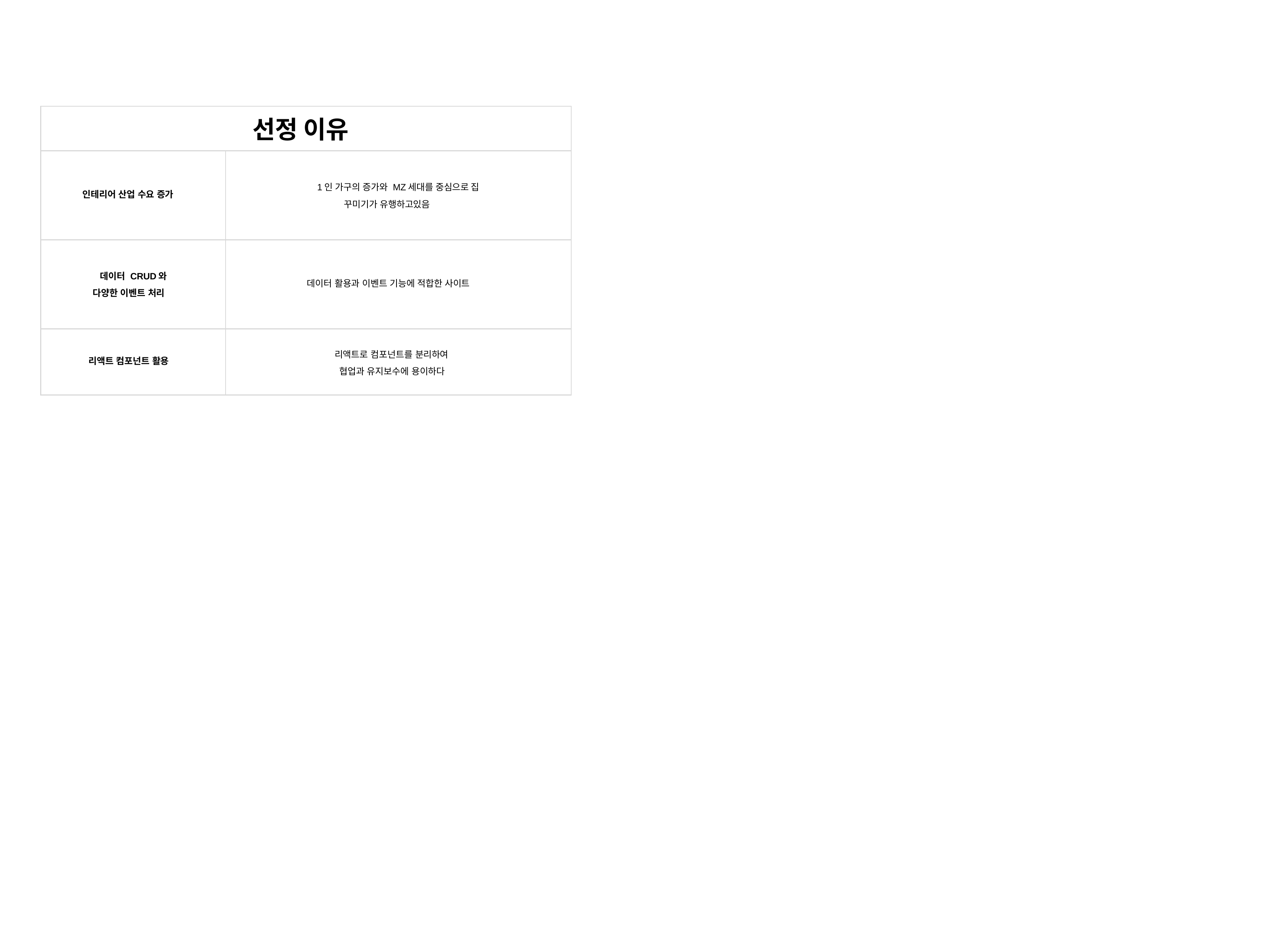

| 선정 이유 |  |
| --- | --- |
| 인테리어 산업 수요 증가 | 1인 가구의 증가와 MZ세대를 중심으로 집 꾸미기가 유행하고있음 |
| 데이터 CRUD와 다양한 이벤트 처리 | 데이터 활용과 이벤트 기능에 적합한 사이트 |
| 리액트 컴포넌트 활용 | 리액트로 컴포넌트를 분리하여 협업과 유지보수에 용이하다 |